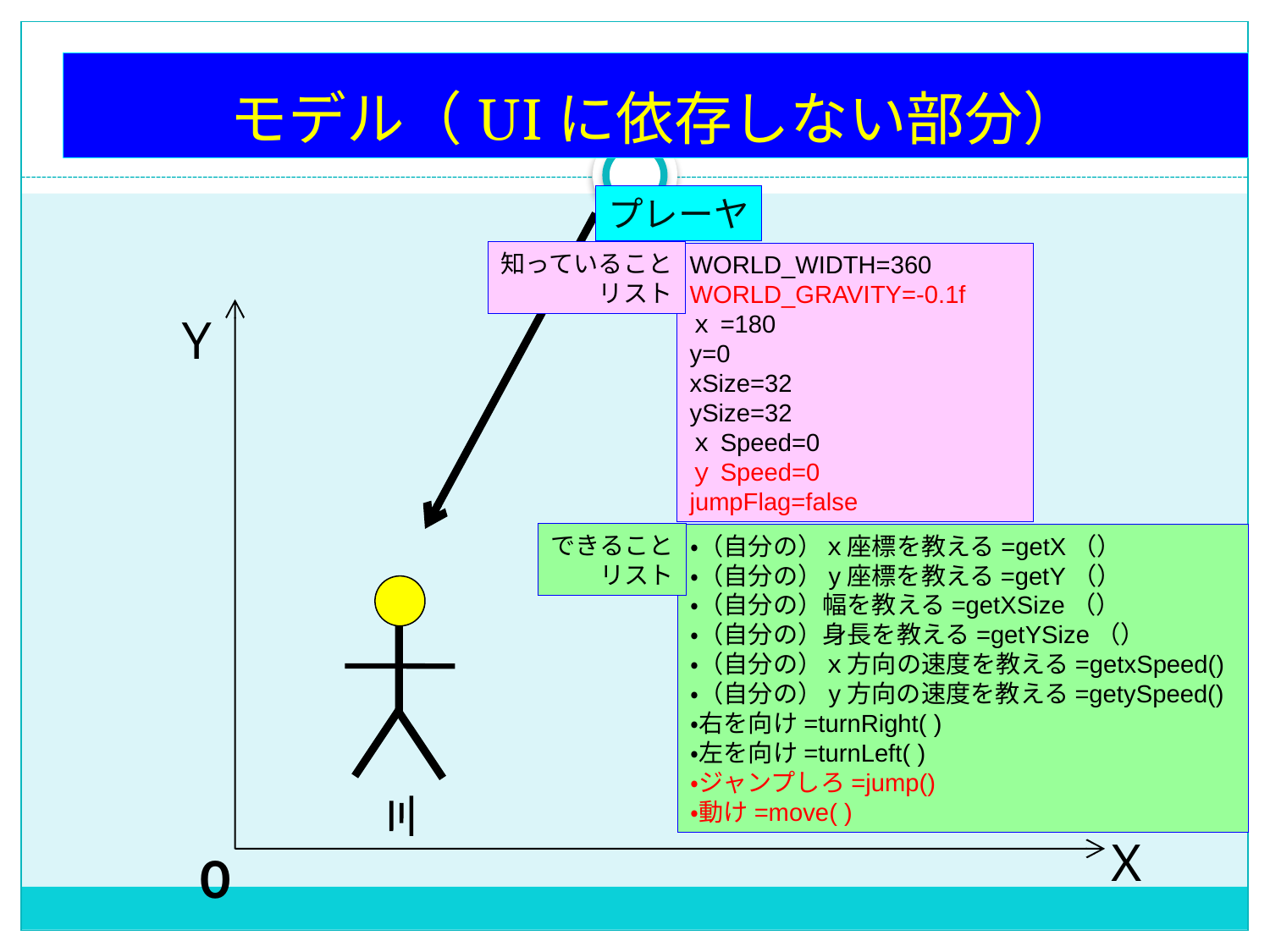

モデル（UIに依存しない部分）
プレーヤ
知っていること
リスト
WORLD_WIDTH=360
WORLD_GRAVITY=-0.1f
ｘ=180
y=0
xSize=32
ySize=32
ｘSpeed=0
ｙSpeed=0
jumpFlag=false

Ｙ
できること
リスト
・（自分の）ｘ座標を教える=getX（）
・（自分の）y座標を教える=getY（）
・（自分の）幅を教える=getXSize（）
・（自分の）身長を教える=getYSize（）
・（自分の）ｘ方向の速度を教える=getxSpeed()
・（自分の）y方向の速度を教える=getySpeed()
・右を向け=turnRight( )
・左を向け=turnLeft( )
・ジャンプしろ=jump()
・動け=move( )

Ｘ
０